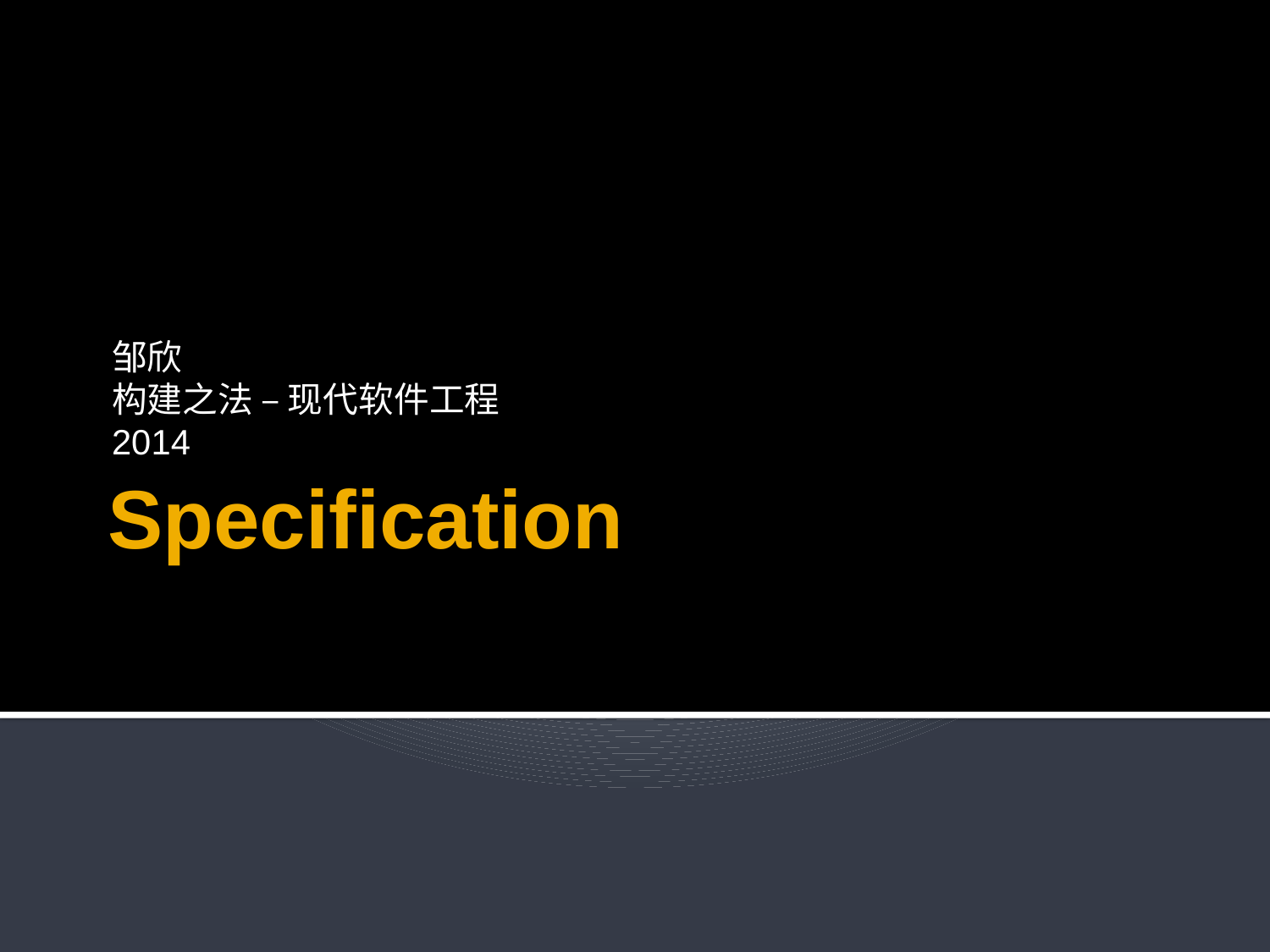

邹欣
构建之法 – 现代软件工程
2014
# Specification